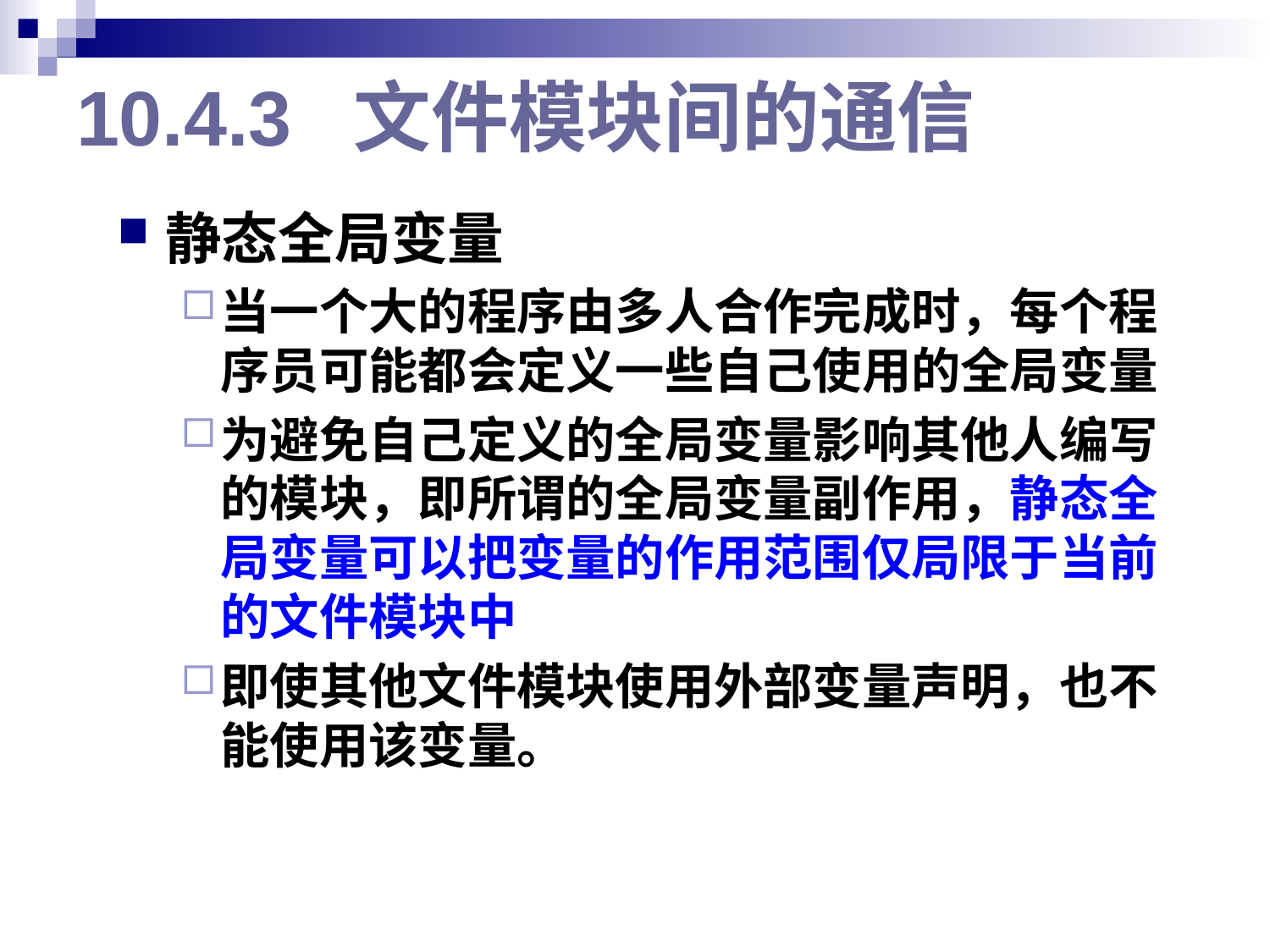

# 10.4.3  文件模块间的通信
静态全局变量
当一个大的程序由多人合作完成时，每个程序员可能都会定义一些自己使用的全局变量
为避免自己定义的全局变量影响其他人编写的模块，即所谓的全局变量副作用，静态全局变量可以把变量的作用范围仅局限于当前的文件模块中
即使其他文件模块使用外部变量声明，也不能使用该变量。